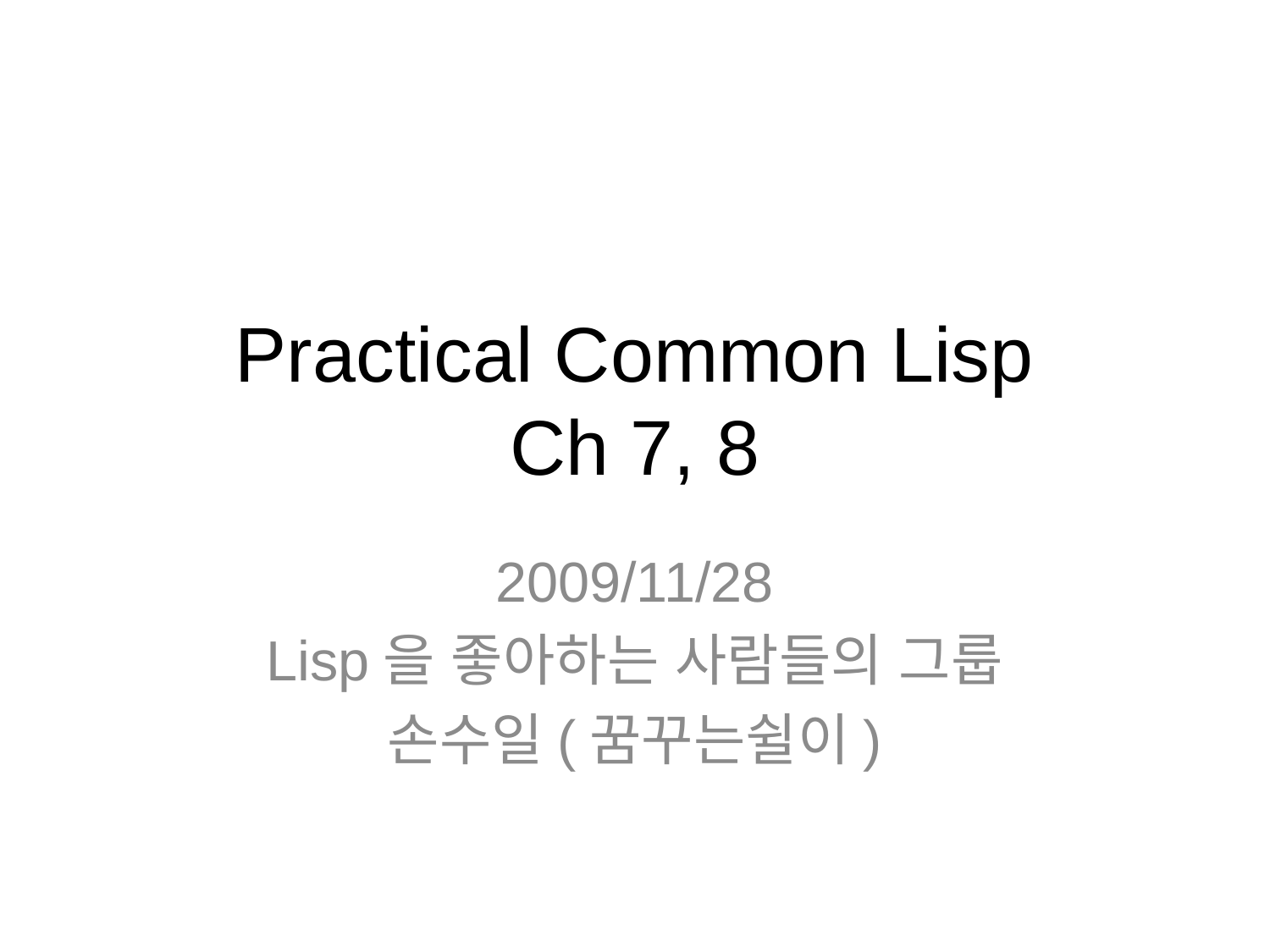

# Practical Common Lisp Ch 7, 8
2009/11/28
Lisp을 좋아하는 사람들의 그룹
손수일(꿈꾸는쉴이)